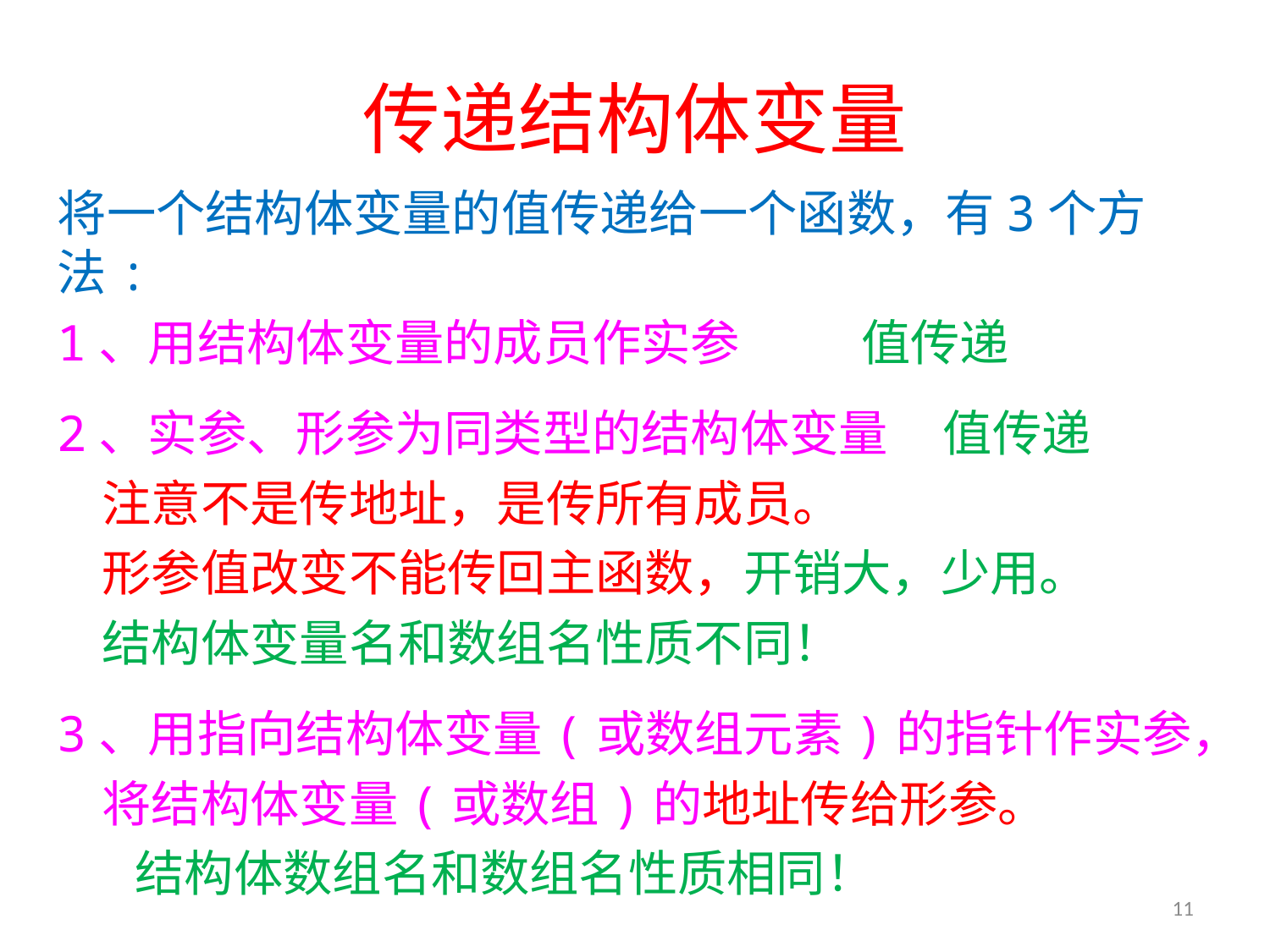

# 传递结构体变量
将一个结构体变量的值传递给一个函数，有3个方法:
1、用结构体变量的成员作实参           值传递
2、实参、形参为同类型的结构体变量     值传递
   注意不是传地址，是传所有成员。
   形参值改变不能传回主函数，开销大，少用。
   结构体变量名和数组名性质不同！
3、用指向结构体变量(或数组元素)的指针作实参，
   将结构体变量(或数组)的地址传给形参。
      结构体数组名和数组名性质相同！
11